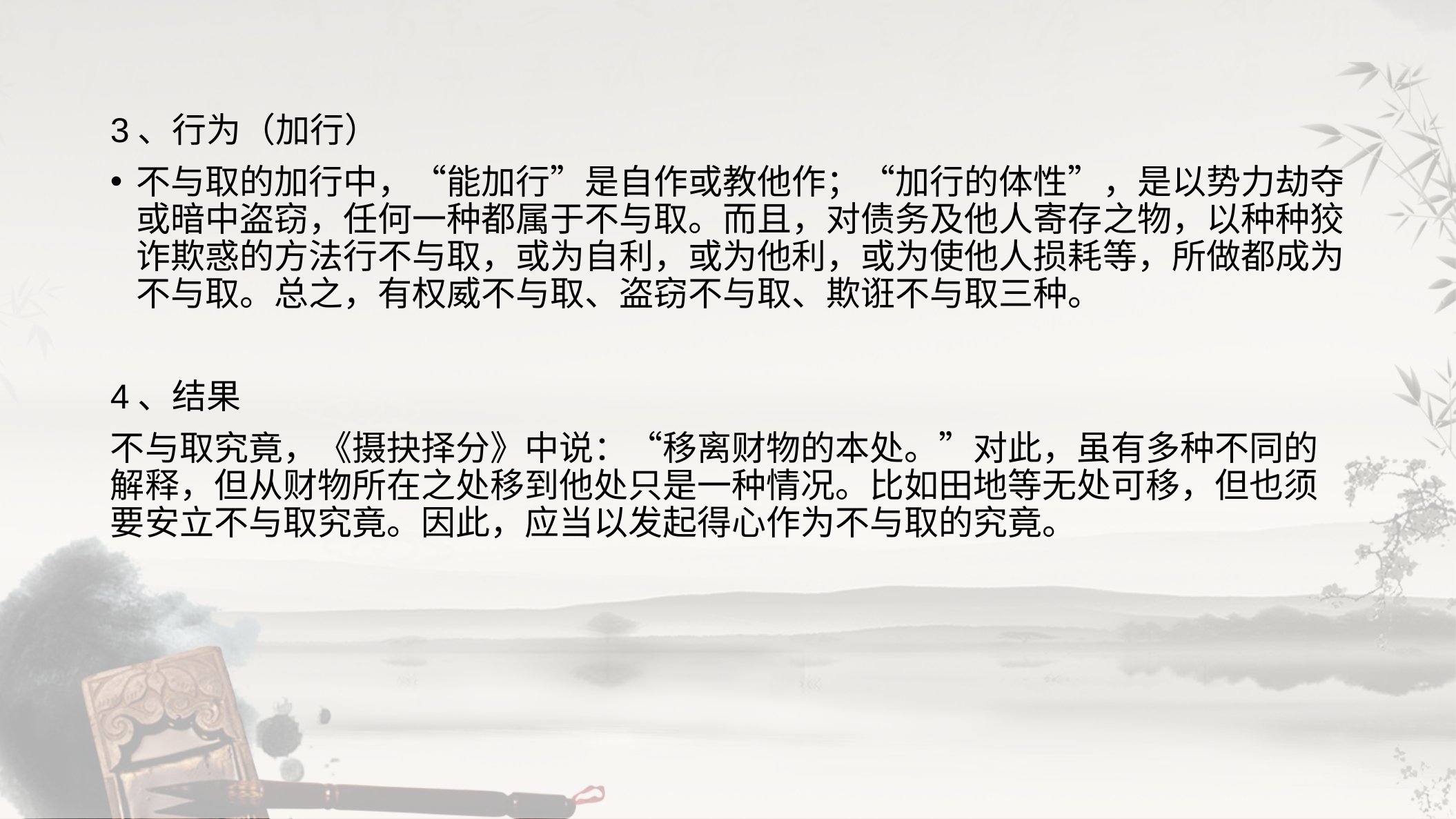

3、行为（加行）
不与取的加行中，“能加行”是自作或教他作；“加行的体性”，是以势力劫夺或暗中盗窃，任何一种都属于不与取。而且，对债务及他人寄存之物，以种种狡诈欺惑的方法行不与取，或为自利，或为他利，或为使他人损耗等，所做都成为不与取。总之，有权威不与取、盗窃不与取、欺诳不与取三种。

4、结果
不与取究竟，《摄抉择分》中说：“移离财物的本处。”对此，虽有多种不同的解释，但从财物所在之处移到他处只是一种情况。比如田地等无处可移，但也须要安立不与取究竟。因此，应当以发起得心作为不与取的究竟。